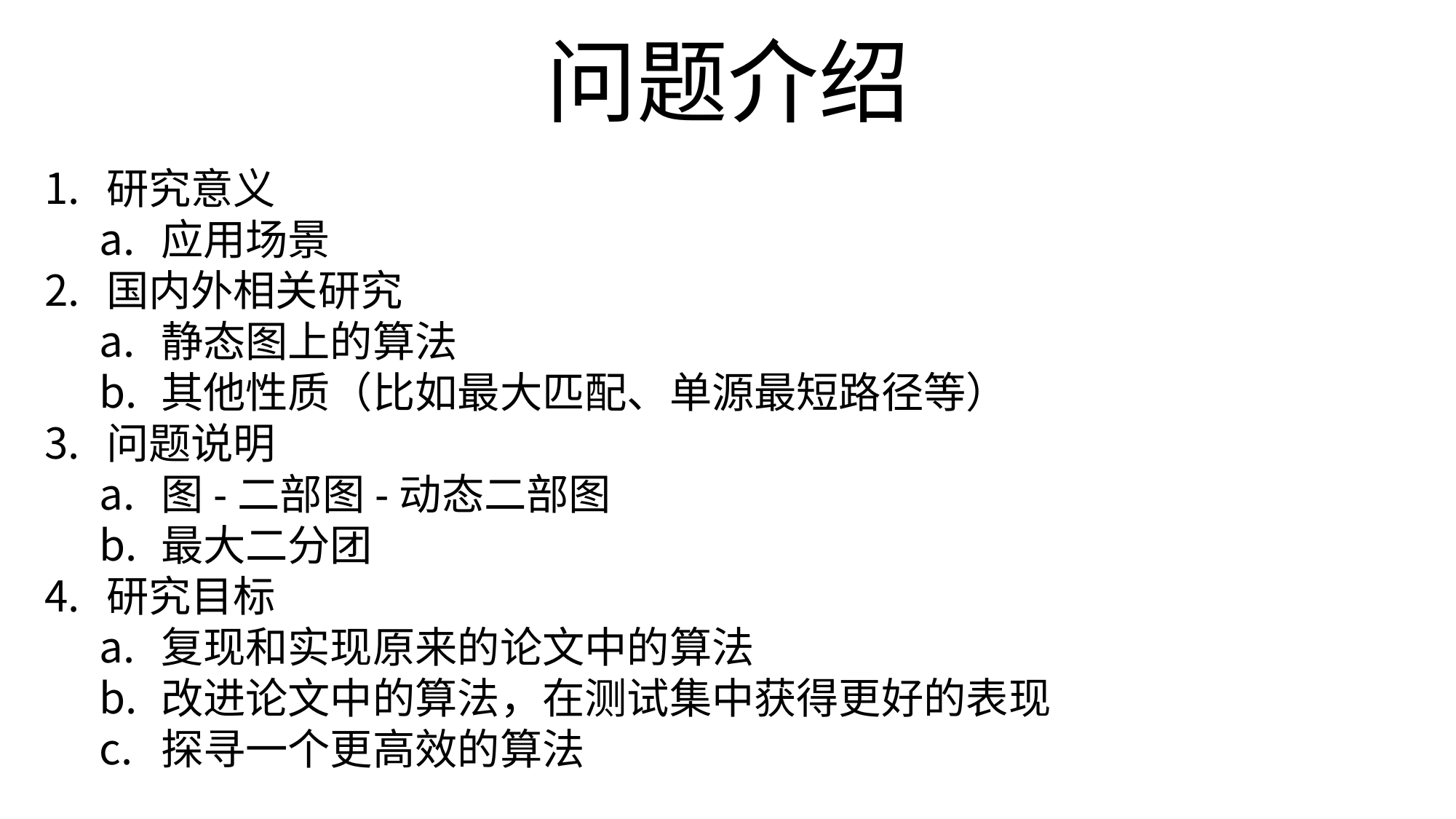

# 问题介绍
研究意义
应用场景
国内外相关研究
静态图上的算法
其他性质（比如最大匹配、单源最短路径等）
问题说明
图-二部图-动态二部图
最大二分团
研究目标
复现和实现原来的论文中的算法
改进论文中的算法，在测试集中获得更好的表现
探寻一个更高效的算法